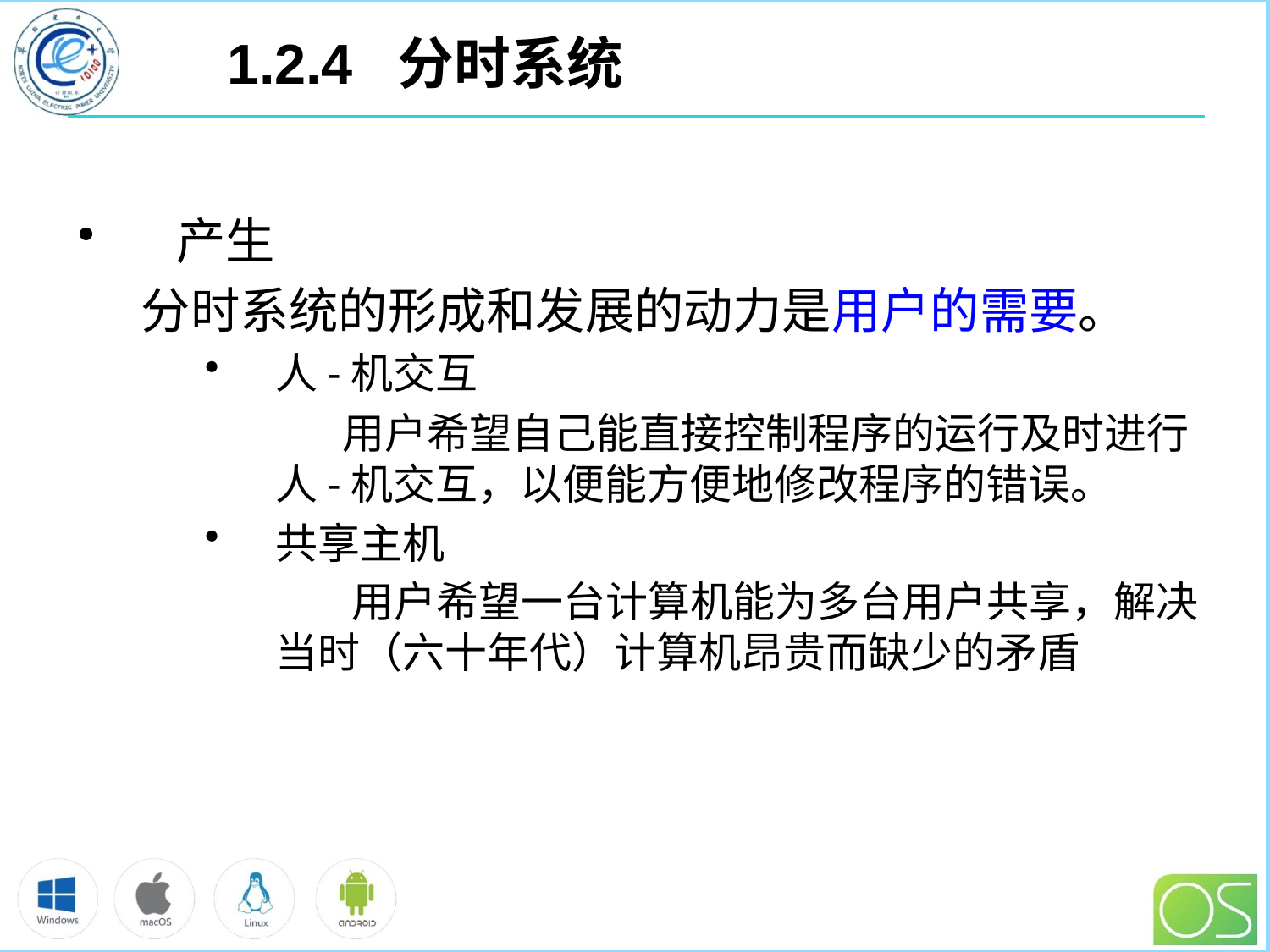

# 1.2.4  分时系统
产生
分时系统的形成和发展的动力是用户的需要。
人-机交互
	      用户希望自己能直接控制程序的运行及时进行人-机交互，以便能方便地修改程序的错误。
共享主机
	       用户希望一台计算机能为多台用户共享，解决当时（六十年代）计算机昂贵而缺少的矛盾